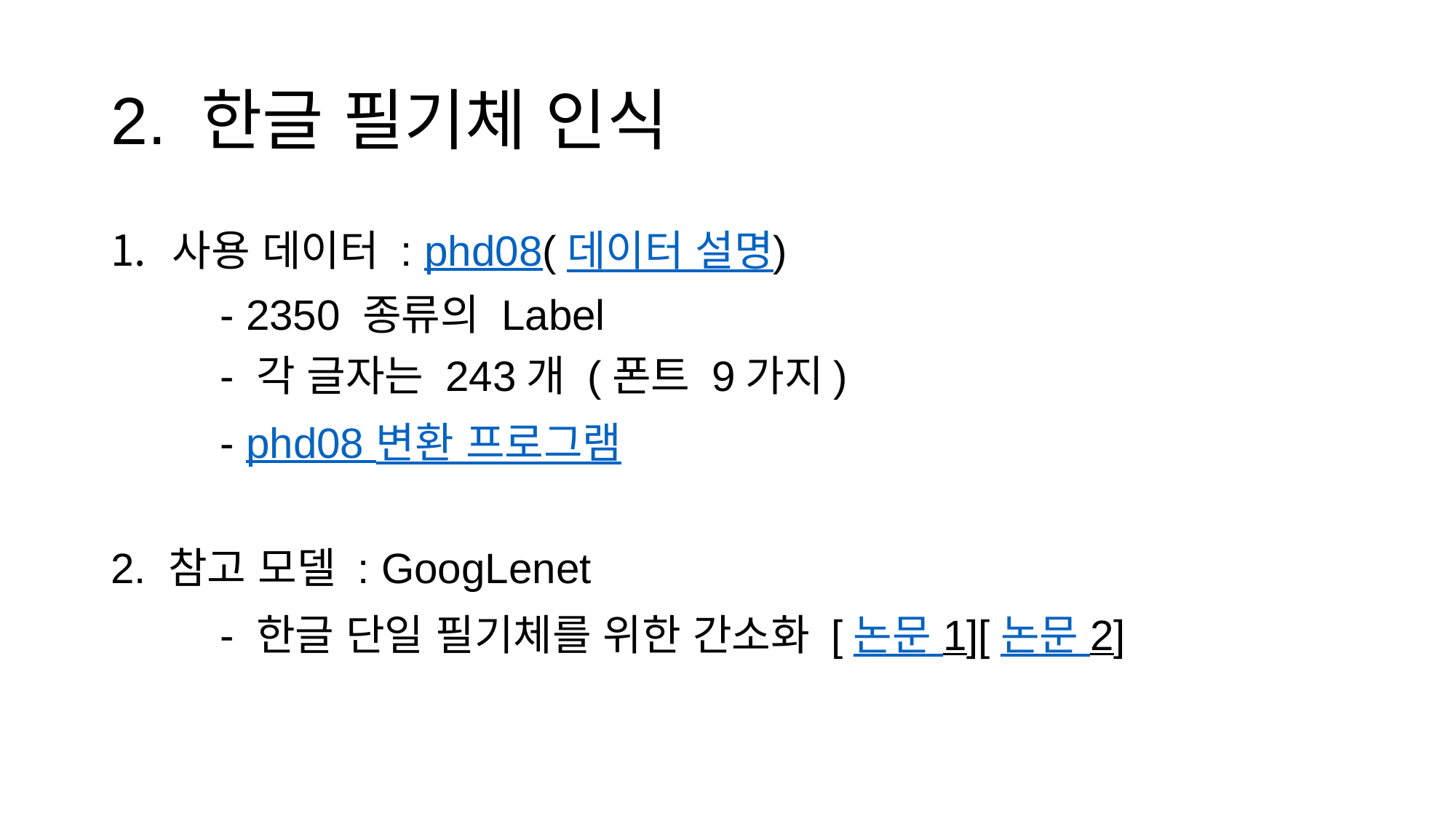

# 2. 한글 필기체 인식
사용 데이터 : phd08(데이터 설명)
	- 2350 종류의 Label
	- 각 글자는 243개 (폰트 9가지)
	- phd08 변환 프로그램

2. 참고 모델 : GoogLenet
	- 한글 단일 필기체를 위한 간소화 [논문 1][논문 2]